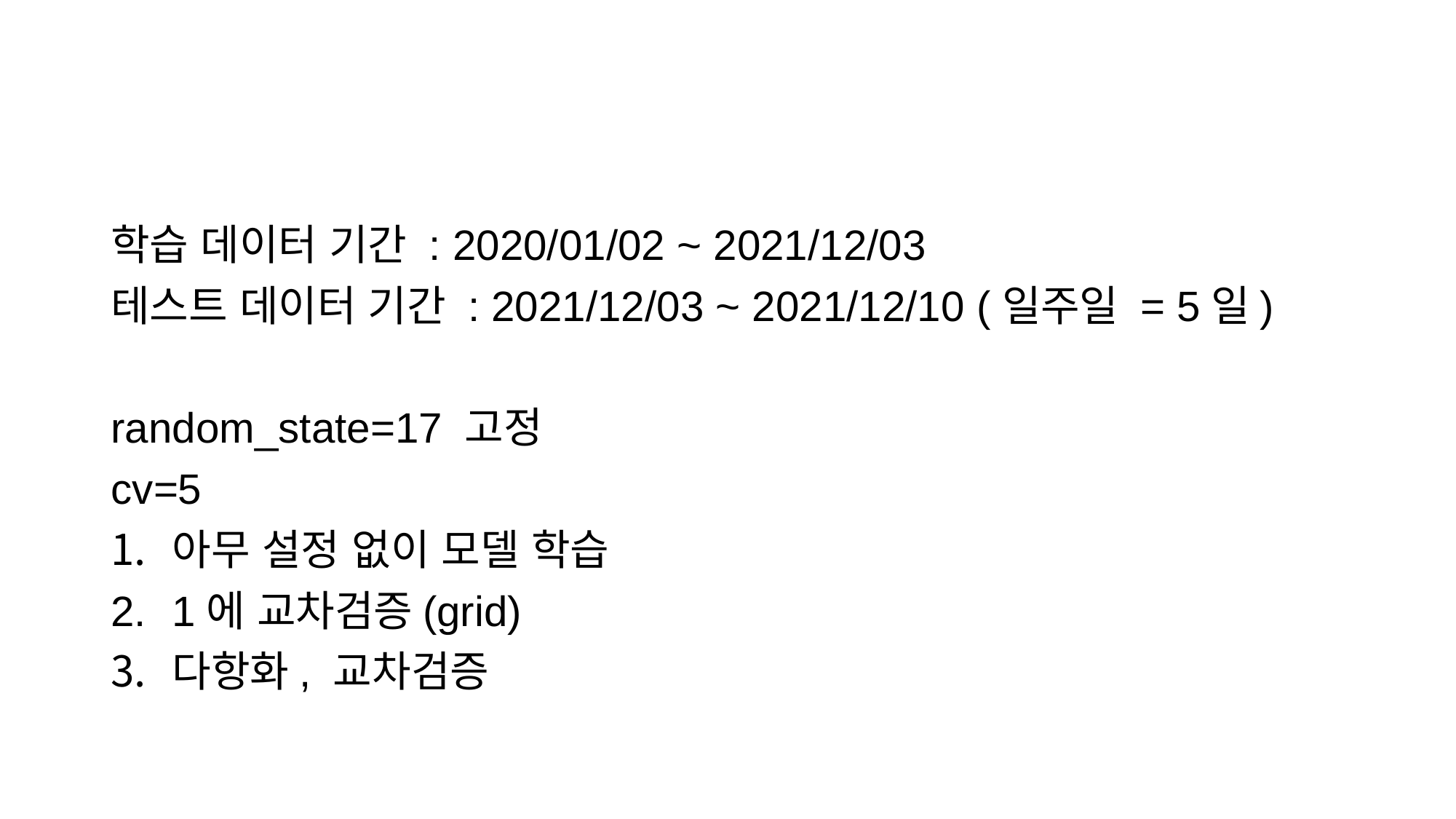

#
학습 데이터 기간 : 2020/01/02 ~ 2021/12/03
테스트 데이터 기간 : 2021/12/03 ~ 2021/12/10 (일주일 = 5일)

random_state=17 고정
cv=5
아무 설정 없이 모델 학습
1에 교차검증(grid)
다항화, 교차검증